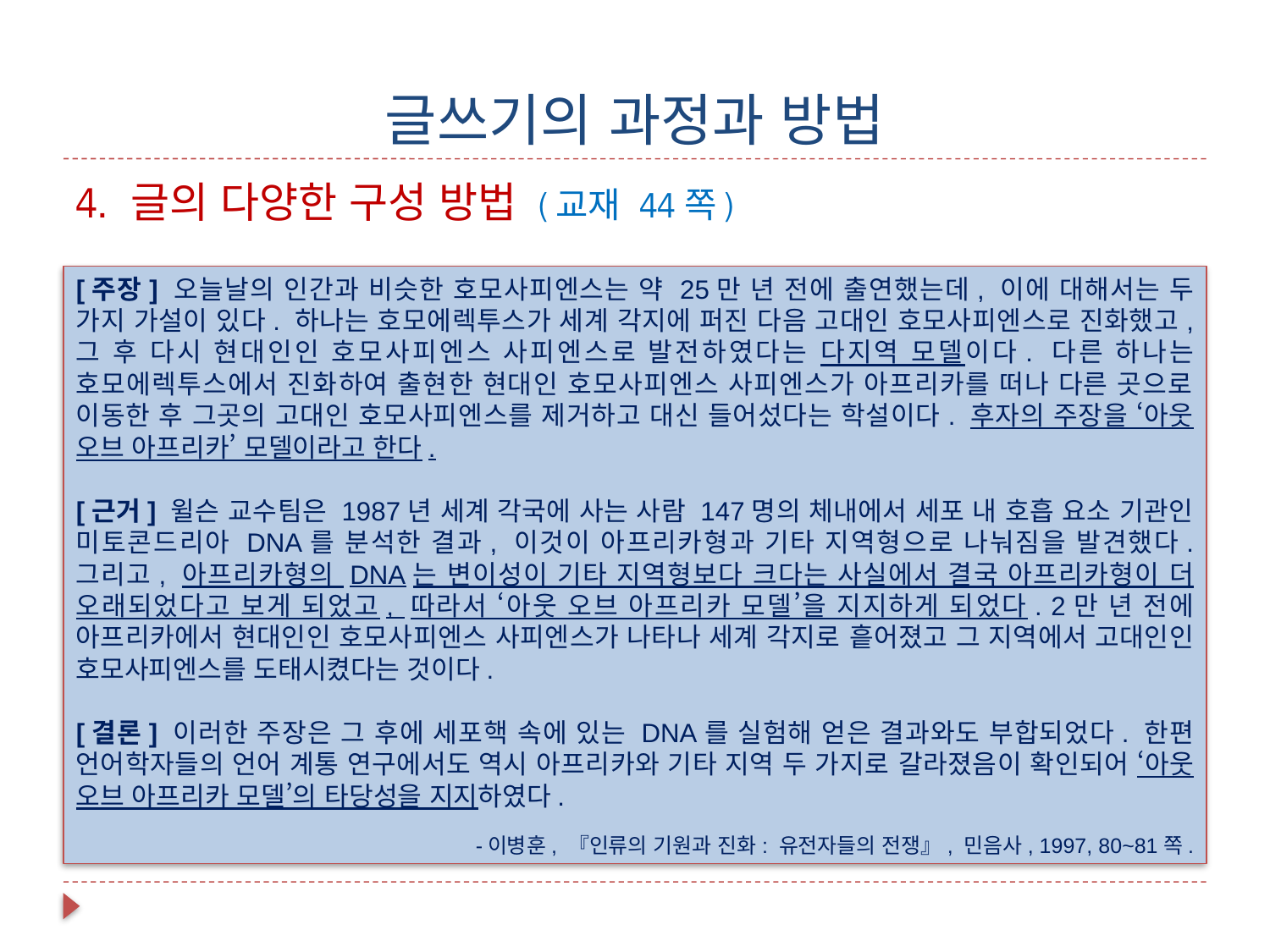

# 글쓰기의 과정과 방법
4. 글의 다양한 구성 방법 (교재 44쪽)

[주장] 오늘날의 인간과 비슷한 호모사피엔스는 약 25만 년 전에 출연했는데, 이에 대해서는 두 가지 가설이 있다. 하나는 호모에렉투스가 세계 각지에 퍼진 다음 고대인 호모사피엔스로 진화했고, 그 후 다시 현대인인 호모사피엔스 사피엔스로 발전하였다는 다지역 모델이다. 다른 하나는 호모에렉투스에서 진화하여 출현한 현대인 호모사피엔스 사피엔스가 아프리카를 떠나 다른 곳으로 이동한 후 그곳의 고대인 호모사피엔스를 제거하고 대신 들어섰다는 학설이다. 후자의 주장을 ‘아웃 오브 아프리카’ 모델이라고 한다.

[근거] 윌슨 교수팀은 1987년 세계 각국에 사는 사람 147명의 체내에서 세포 내 호흡 요소 기관인 미토콘드리아 DNA를 분석한 결과, 이것이 아프리카형과 기타 지역형으로 나눠짐을 발견했다. 그리고, 아프리카형의 DNA는 변이성이 기타 지역형보다 크다는 사실에서 결국 아프리카형이 더 오래되었다고 보게 되었고, 따라서 ‘아웃 오브 아프리카 모델’을 지지하게 되었다. 2만 년 전에 아프리카에서 현대인인 호모사피엔스 사피엔스가 나타나 세계 각지로 흩어졌고 그 지역에서 고대인인 호모사피엔스를 도태시켰다는 것이다.

[결론] 이러한 주장은 그 후에 세포핵 속에 있는 DNA를 실험해 얻은 결과와도 부합되었다. 한편 언어학자들의 언어 계통 연구에서도 역시 아프리카와 기타 지역 두 가지로 갈라졌음이 확인되어 ‘아웃 오브 아프리카 모델’의 타당성을 지지하였다.

-이병훈, 『인류의 기원과 진화: 유전자들의 전쟁』, 민음사, 1997, 80~81쪽.